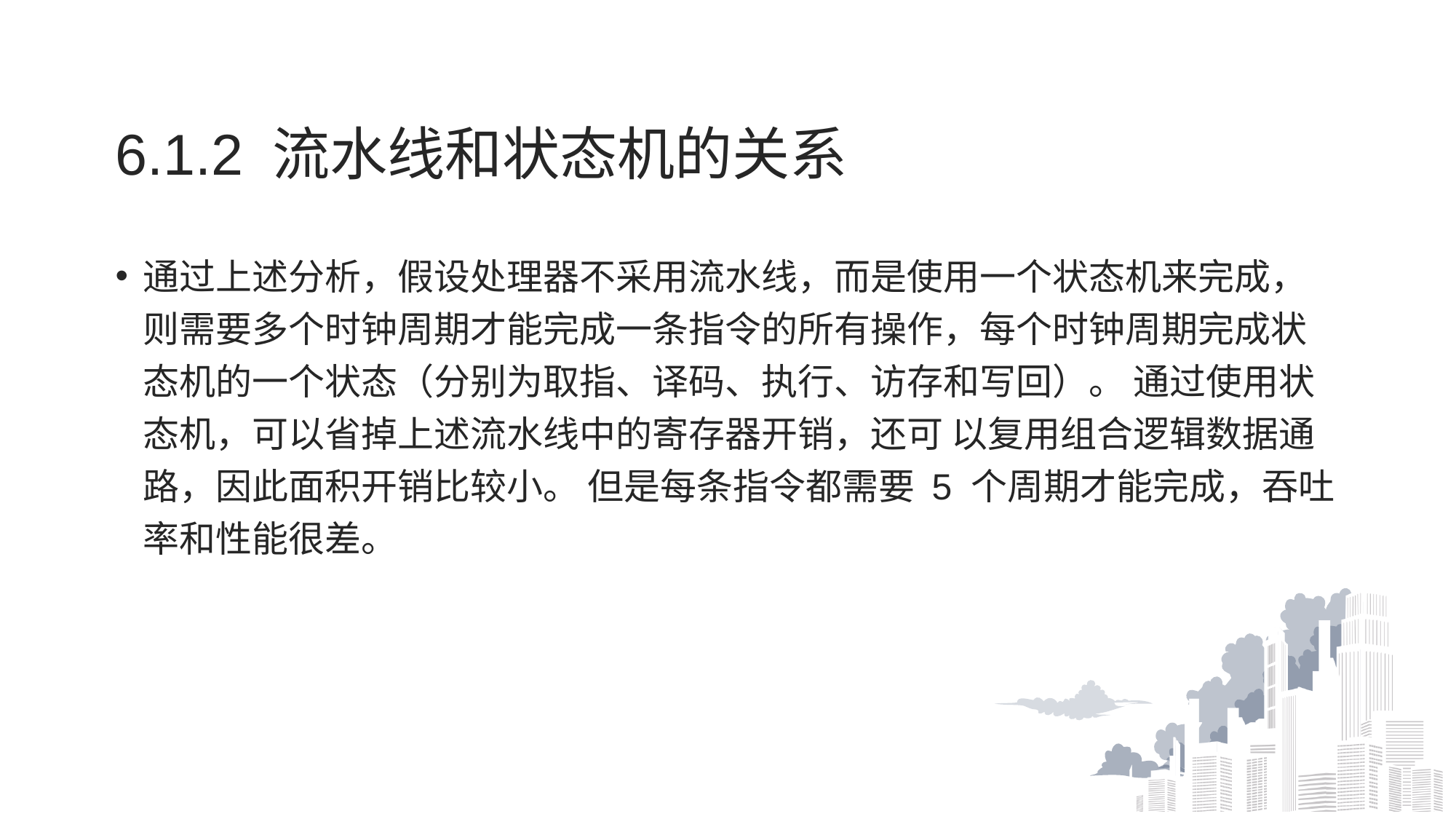

# 6.1.2 流水线和状态机的关系
通过上述分析，假设处理器不采用流水线，而是使用一个状态机来完成，则需要多个时钟周期才能完成一条指令的所有操作，每个时钟周期完成状态机的一个状态（分别为取指、译码、执行、访存和写回）。 通过使用状态机，可以省掉上述流水线中的寄存器开销，还可 以复用组合逻辑数据通路，因此面积开销比较小。 但是每条指令都需要 5 个周期才能完成，吞吐率和性能很差。